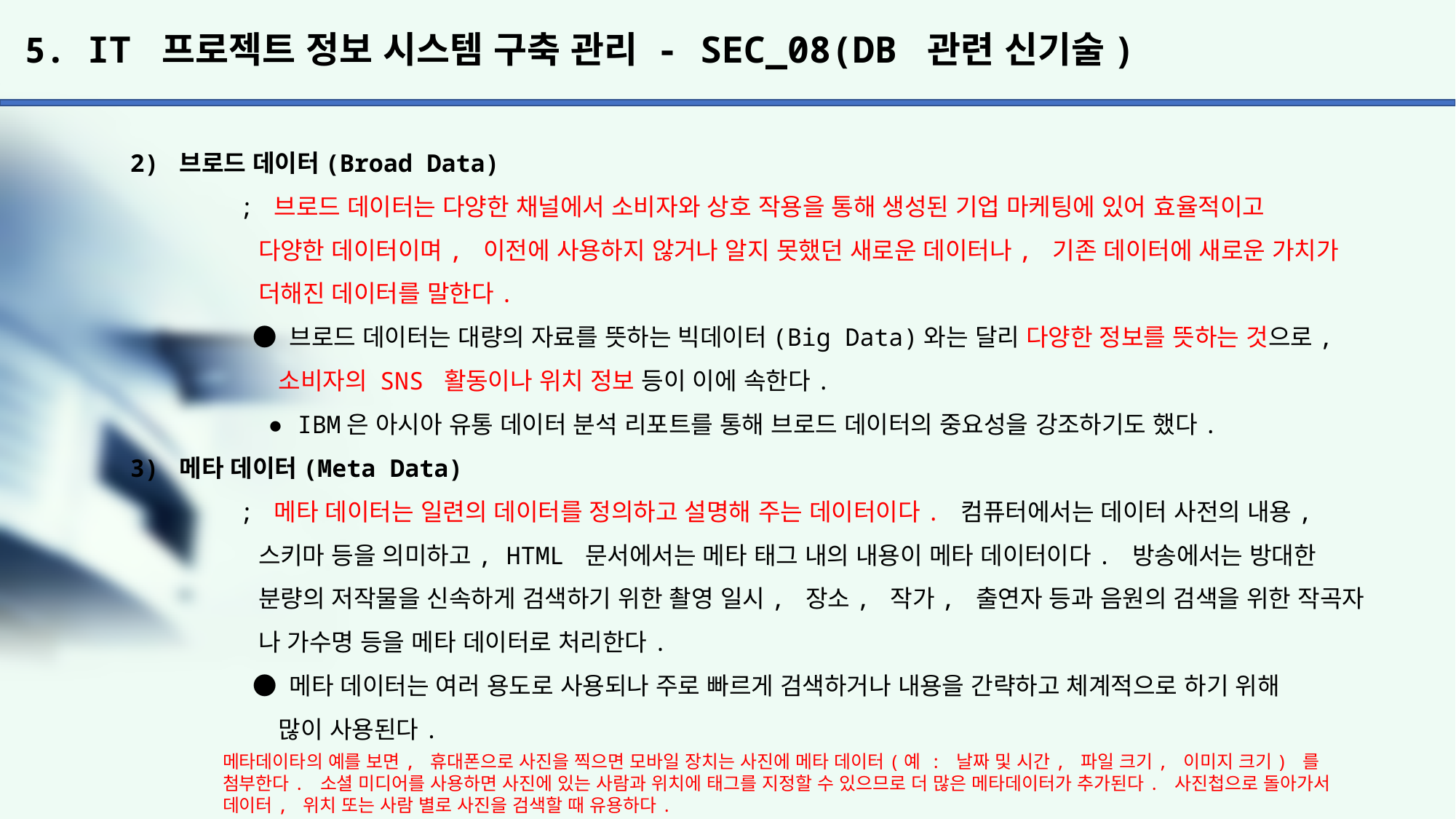

# 5. IT 프로젝트 정보 시스템 구축 관리 - SEC_08(DB 관련 신기술)
2) 브로드 데이터(Broad Data)
	; 브로드 데이터는 다양한 채널에서 소비자와 상호 작용을 통해 생성된 기업 마케팅에 있어 효율적이고
	  다양한 데이터이며, 이전에 사용하지 않거나 알지 못했던 새로운 데이터나, 기존 데이터에 새로운 가치가
	  더해진 데이터를 말한다.
	  ● 브로드 데이터는 대량의 자료를 뜻하는 빅데이터(Big Data)와는 달리 다양한 정보를 뜻하는 것으로,
	     소비자의 SNS 활동이나 위치 정보 등이 이에 속한다.
	  ● IBM은 아시아 유통 데이터 분석 리포트를 통해 브로드 데이터의 중요성을 강조하기도 했다.
3) 메타 데이터(Meta Data)
	; 메타 데이터는 일련의 데이터를 정의하고 설명해 주는 데이터이다. 컴퓨터에서는 데이터 사전의 내용,
	  스키마 등을 의미하고, HTML 문서에서는 메타 태그 내의 내용이 메타 데이터이다. 방송에서는 방대한
	  분량의 저작물을 신속하게 검색하기 위한 촬영 일시, 장소, 작가, 출연자 등과 음원의 검색을 위한 작곡자
	  나 가수명 등을 메타 데이터로 처리한다.
	  ● 메타 데이터는 여러 용도로 사용되나 주로 빠르게 검색하거나 내용을 간략하고 체계적으로 하기 위해
	     많이 사용된다.
메타데이타의 예를 보면, 휴대폰으로 사진을 찍으면 모바일 장치는 사진에 메타 데이터(예 : 날짜 및 시간, 파일 크기, 이미지 크기) 를 첨부한다. 소셜 미디어를 사용하면 사진에 있는 사람과 위치에 태그를 지정할 수 있으므로 더 많은 메타데이터가 추가된다. 사진첩으로 돌아가서 데이터, 위치 또는 사람 별로 사진을 검색할 때 유용하다.